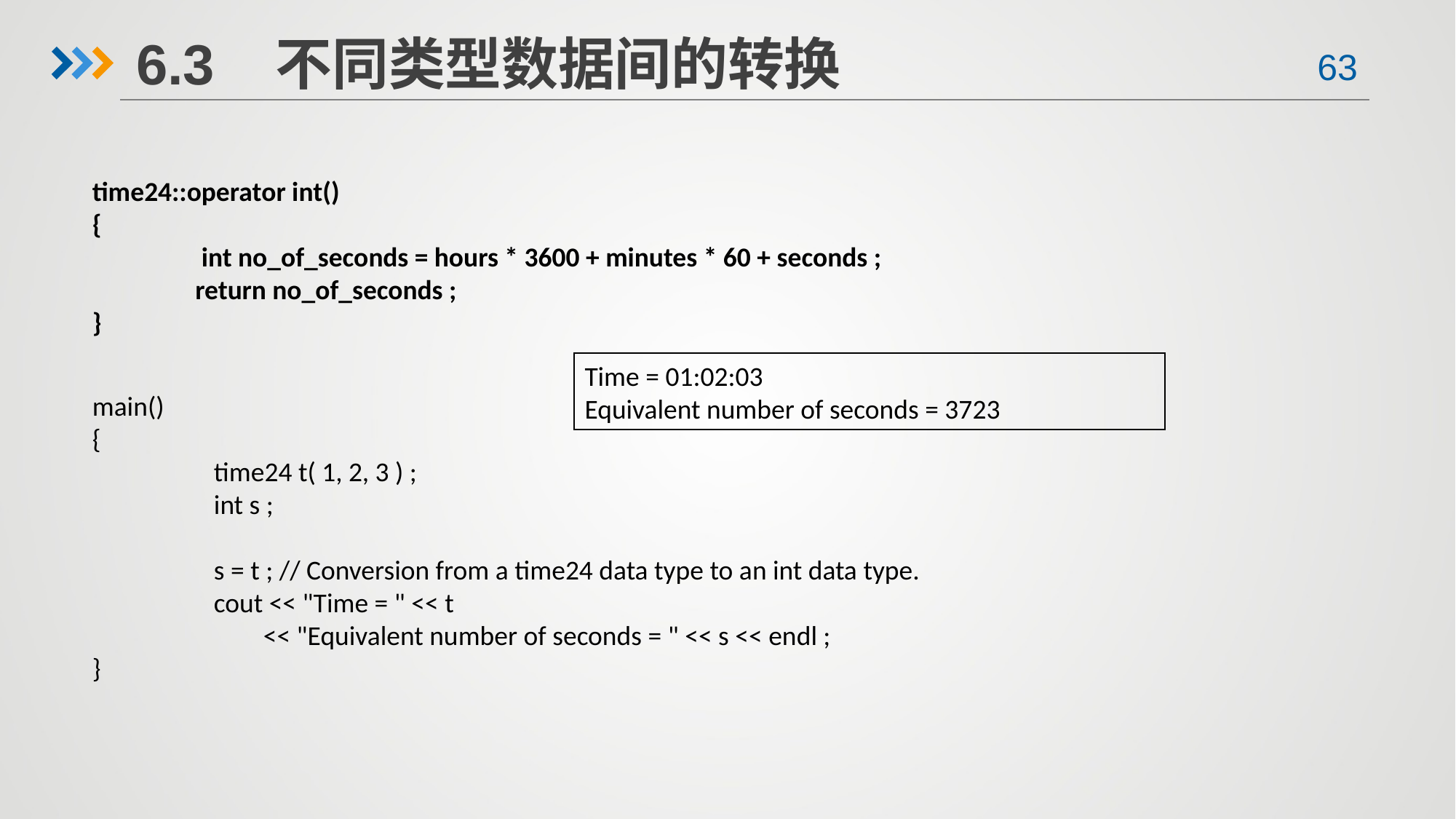

6.3   不同类型数据间的转换
 time24::operator int()
 {
  	 int no_of_seconds = hours * 3600 + minutes * 60 + seconds ;
   	return no_of_seconds ;
 }
Time = 01:02:03
Equivalent number of seconds = 3723
 main()
 {
	   time24 t( 1, 2, 3 ) ;
	   int s ;

	   s = t ; // Conversion from a time24 data type to an int data type.
	   cout << "Time = " << t
	           << "Equivalent number of seconds = " << s << endl ;
 }